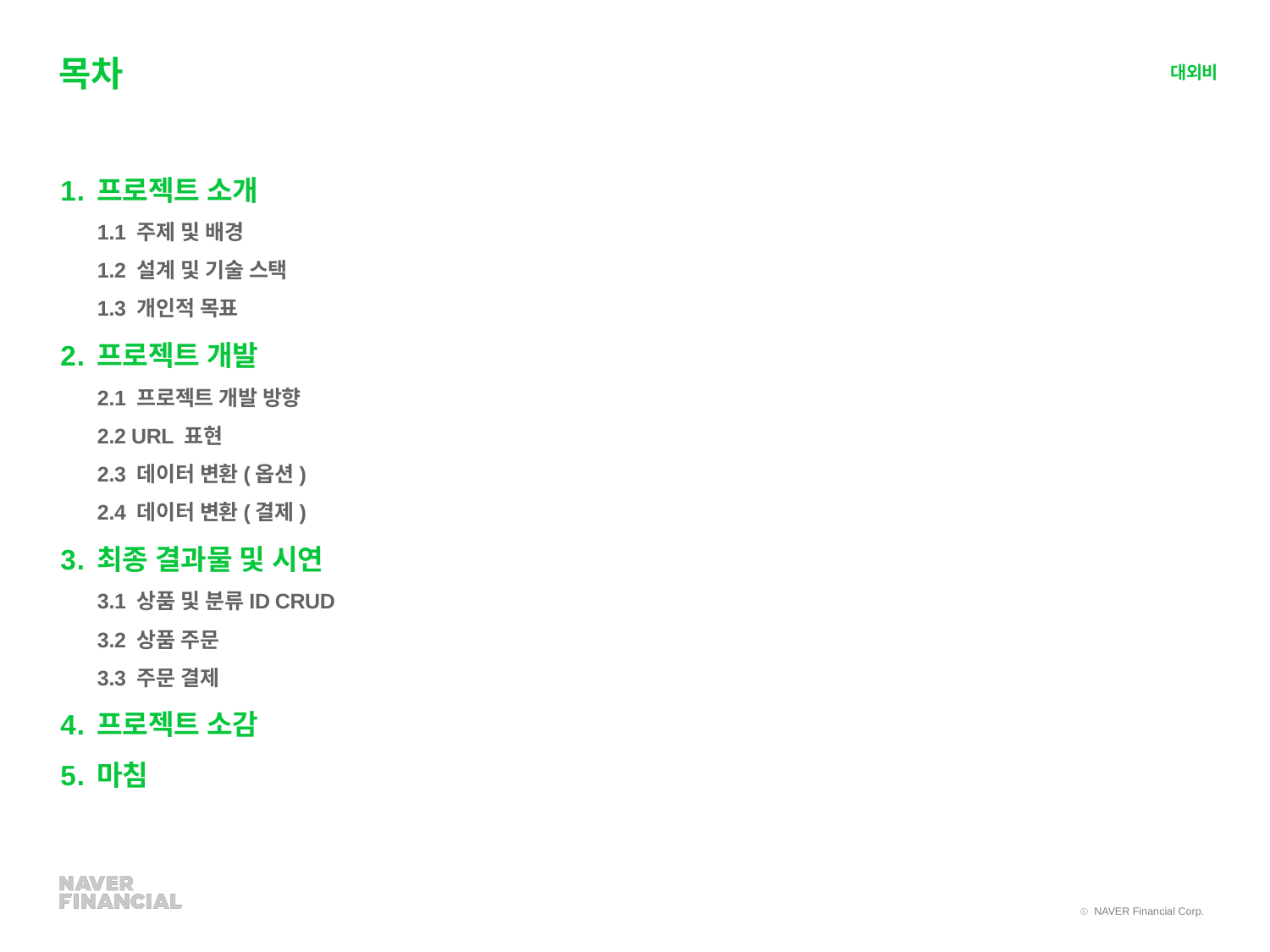

대외비
목차
프로젝트 소개
1.1 주제 및 배경
1.2 설계 및 기술 스택
1.3 개인적 목표
프로젝트 개발
2.1 프로젝트 개발 방향
2.2 URL 표현
2.3 데이터 변환(옵션)
2.4 데이터 변환(결제)
최종 결과물 및 시연
3.1 상품 및 분류ID CRUD
3.2 상품 주문
3.3 주문 결제
프로젝트 소감
마침